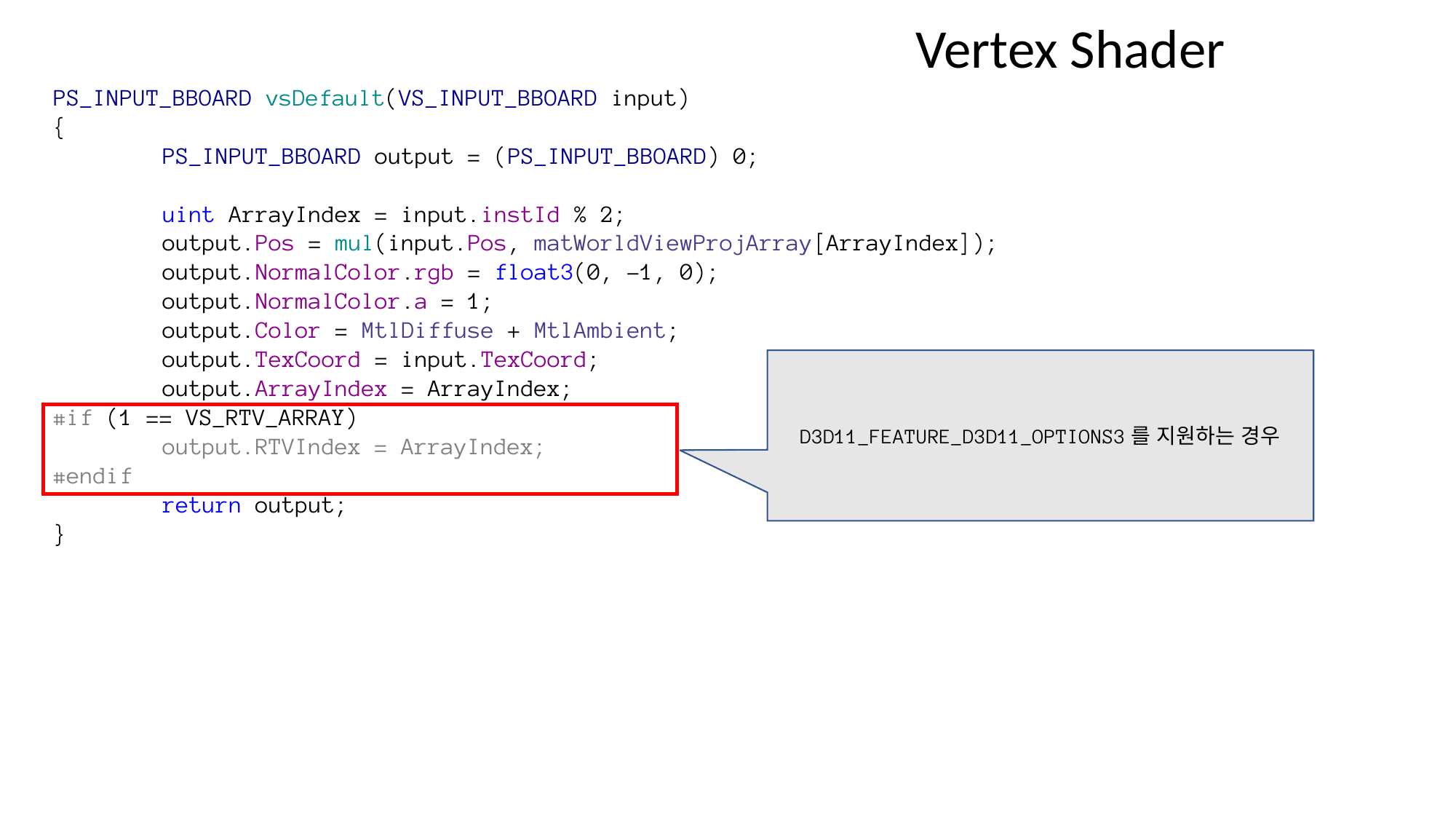

Vertex Shader

PS_INPUT_BBOARD vsDefault(VS_INPUT_BBOARD input)
{
	PS_INPUT_BBOARD output = (PS_INPUT_BBOARD) 0;

	uint ArrayIndex = input.instId % 2;
	output.Pos = mul(input.Pos, matWorldViewProjArray[ArrayIndex]);
	output.NormalColor.rgb = float3(0, -1, 0);
	output.NormalColor.a = 1;
	output.Color = MtlDiffuse + MtlAmbient;
	output.TexCoord = input.TexCoord;
	output.ArrayIndex = ArrayIndex;
#if (1 == VS_RTV_ARRAY)
	output.RTVIndex = ArrayIndex;
#endif
	return output;
}
D3D11_FEATURE_D3D11_OPTIONS3를 지원하는 경우